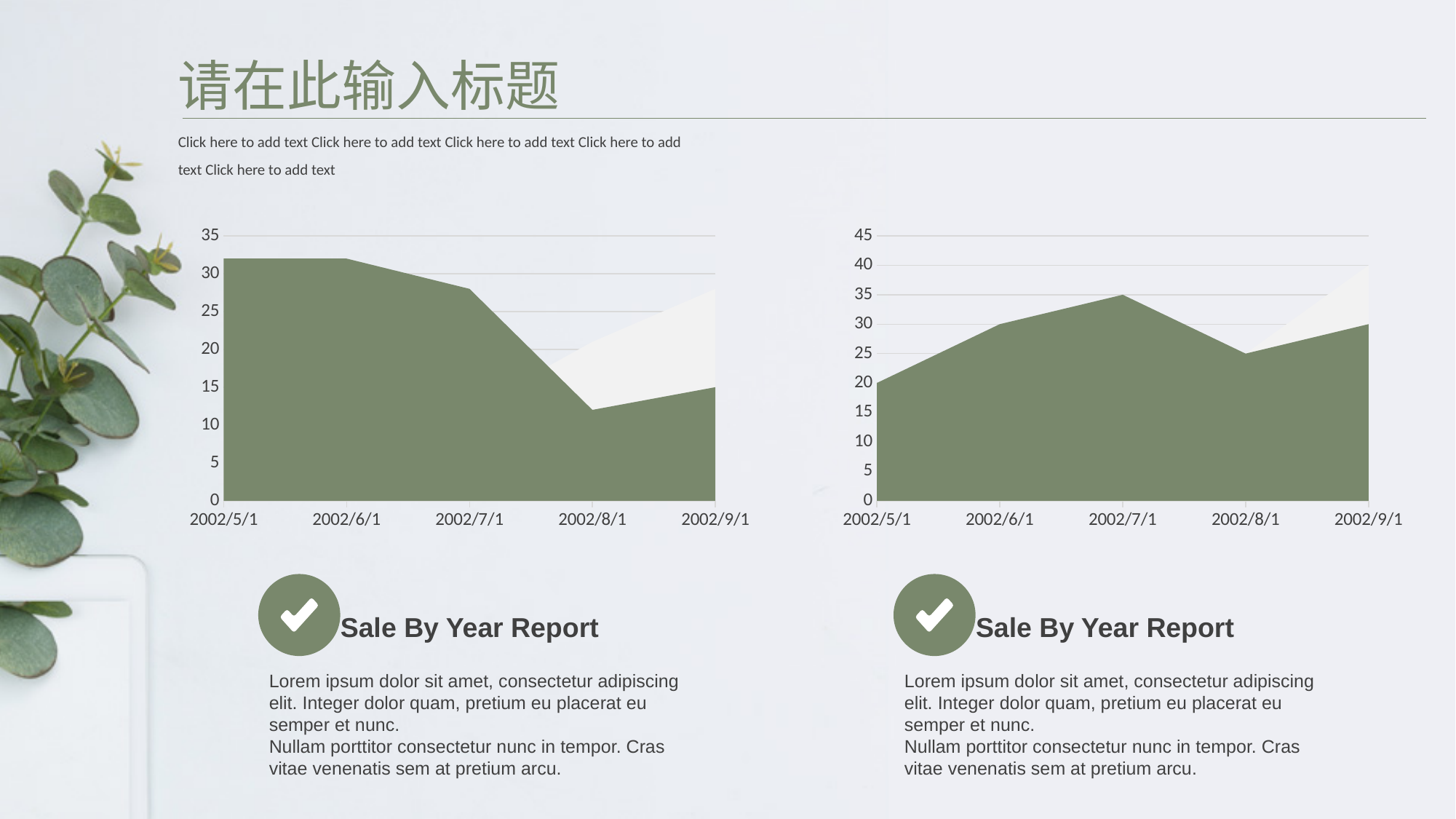

请在此输入标题
Click here to add text Click here to add text Click here to add text Click here to add text Click here to add text

### Chart

| Category | Series 1 | Series 2 |
|---|---|---|
| 37377 | 32.0 | 12.0 |
| 37408 | 32.0 | 12.0 |
| 37438 | 28.0 | 12.0 |
| 37469 | 12.0 | 21.0 |
| 37500 | 15.0 | 28.0 |

### Chart

| Category | Series 1 | Series 2 |
|---|---|---|
| 37377 | 20.0 | 12.0 |
| 37408 | 30.0 | 20.0 |
| 37438 | 35.0 | 12.0 |
| 37469 | 25.0 | 25.0 |
| 37500 | 30.0 | 40.0 |

Sale By Year Report
Sale By Year Report
Lorem ipsum dolor sit amet, consectetur adipiscing elit. Integer dolor quam, pretium eu placerat eu semper et nunc.
Nullam porttitor consectetur nunc in tempor. Cras vitae venenatis sem at pretium arcu.
Lorem ipsum dolor sit amet, consectetur adipiscing elit. Integer dolor quam, pretium eu placerat eu semper et nunc.
Nullam porttitor consectetur nunc in tempor. Cras vitae venenatis sem at pretium arcu.